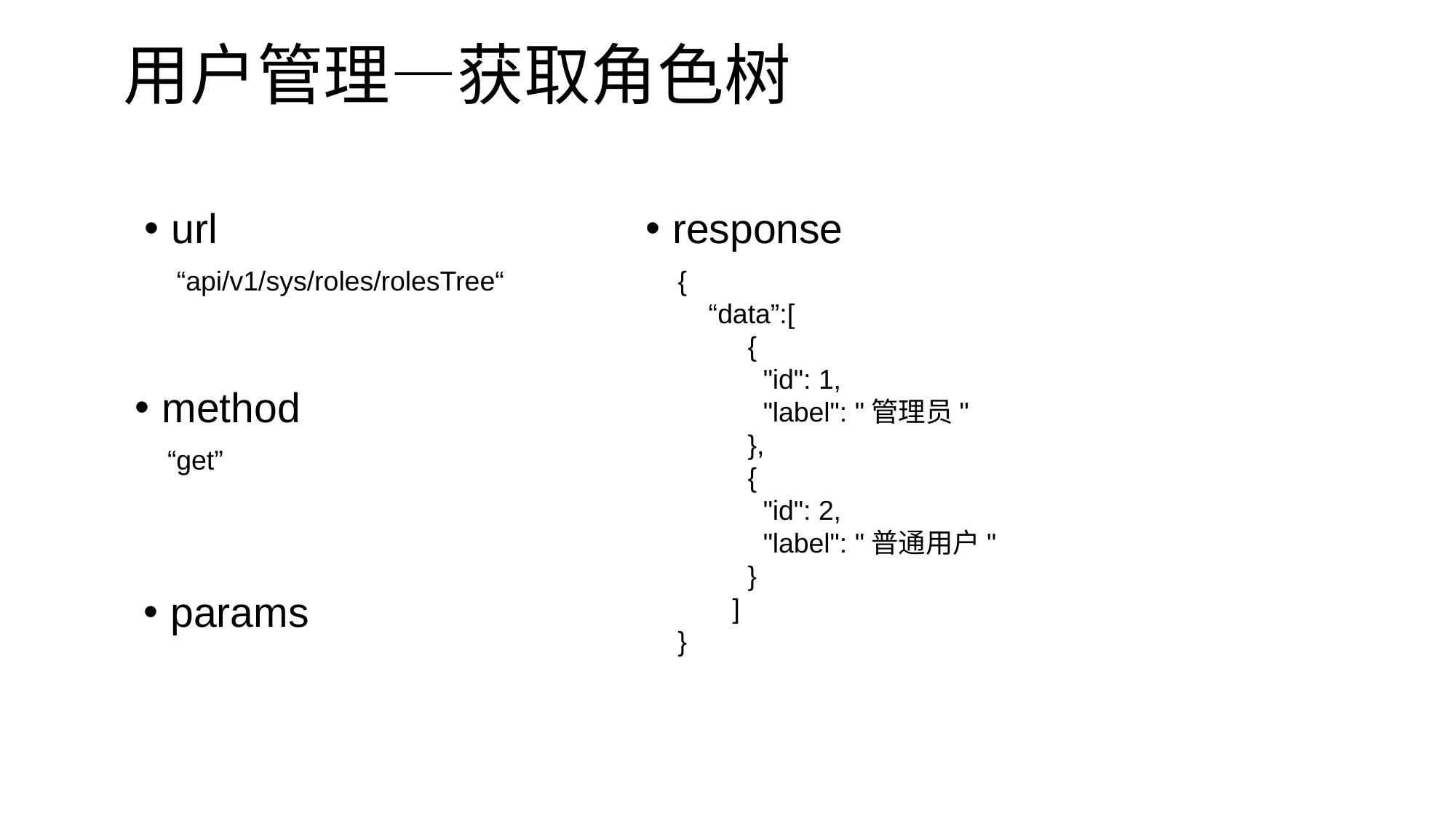

# 用户管理—获取角色树
response
url
“api/v1/sys/roles/rolesTree“
{
    “data”:[
  {
    "id": 1,
    "label": "管理员"
  },
  {
    "id": 2,
    "label": "普通用户"
  }
]
}
method
“get”
params